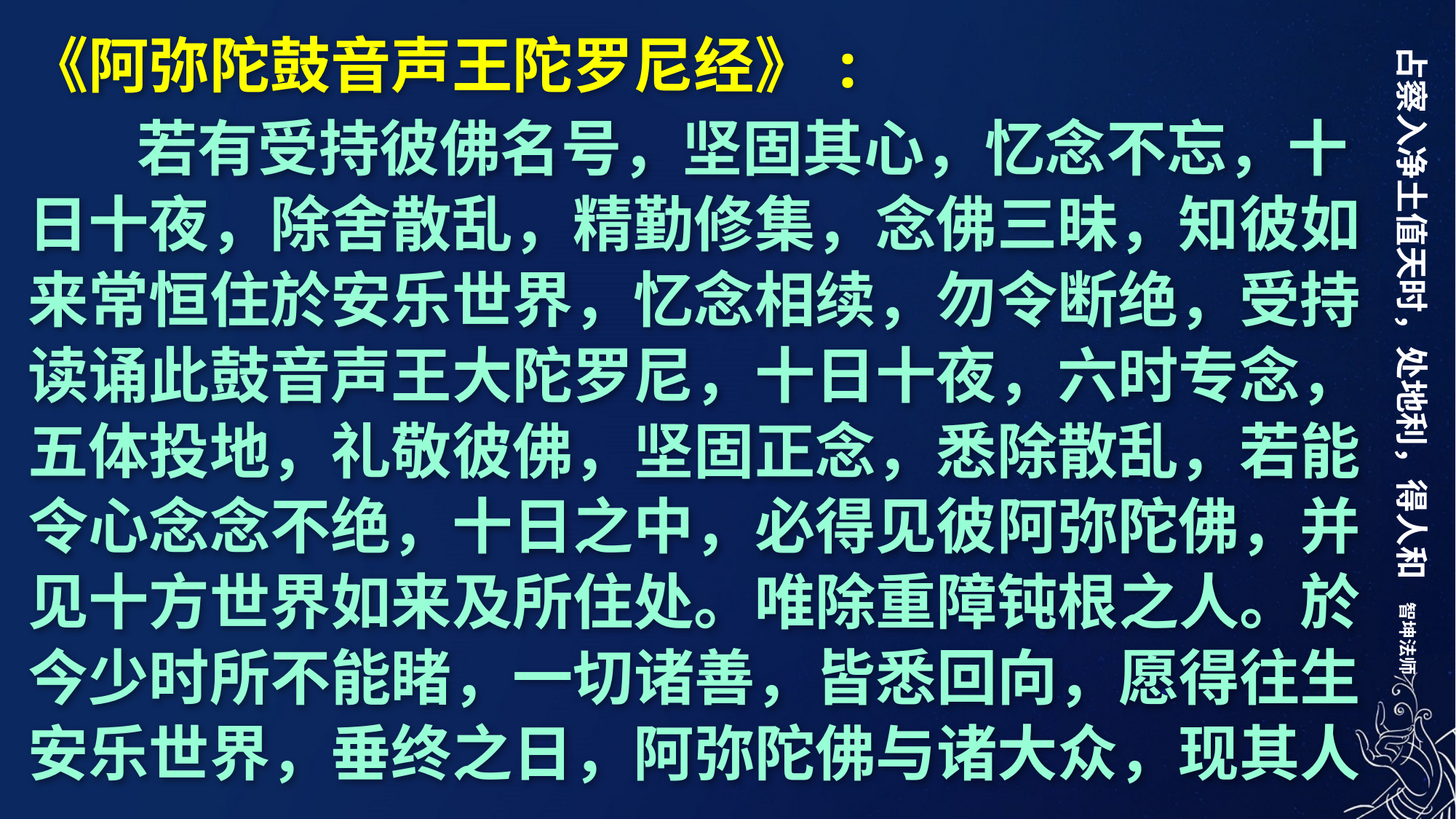

《阿弥陀鼓音声王陀罗尼经》:
	若有受持彼佛名号，坚固其心，忆念不忘，十日十夜，除舍散乱，精勤修集，念佛三昧，知彼如来常恒住於安乐世界，忆念相续，勿令断绝，受持读诵此鼓音声王大陀罗尼，十日十夜，六时专念，五体投地，礼敬彼佛，坚固正念，悉除散乱，若能令心念念不绝，十日之中，必得见彼阿弥陀佛，并见十方世界如来及所住处。唯除重障钝根之人。於今少时所不能睹，一切诸善，皆悉回向，愿得往生安乐世界，垂终之日，阿弥陀佛与诸大众，现其人